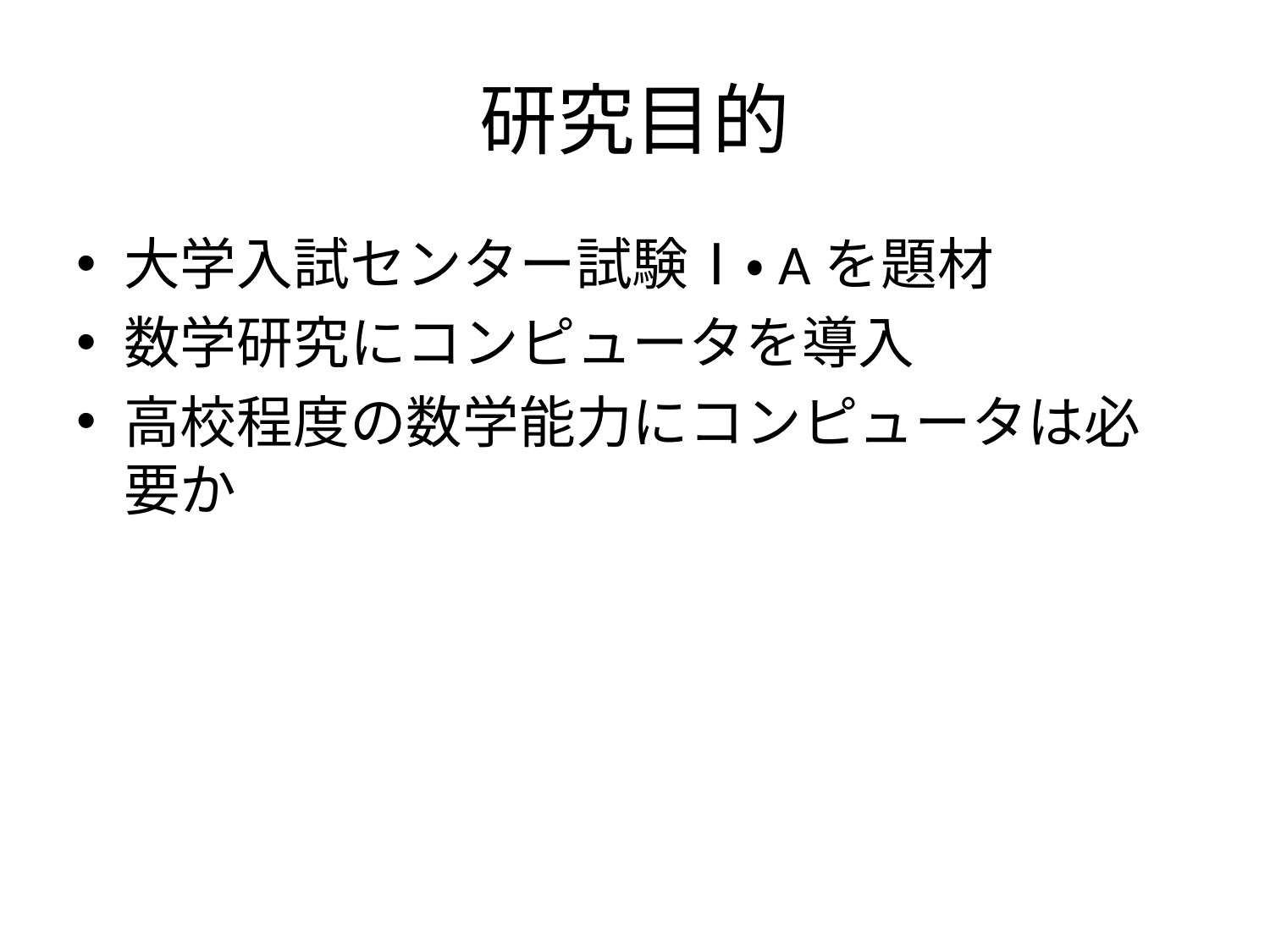

# 研究目的
大学入試センター試験Ⅰ・Aを題材
数学研究にコンピュータを導入
高校程度の数学能力にコンピュータは必要か